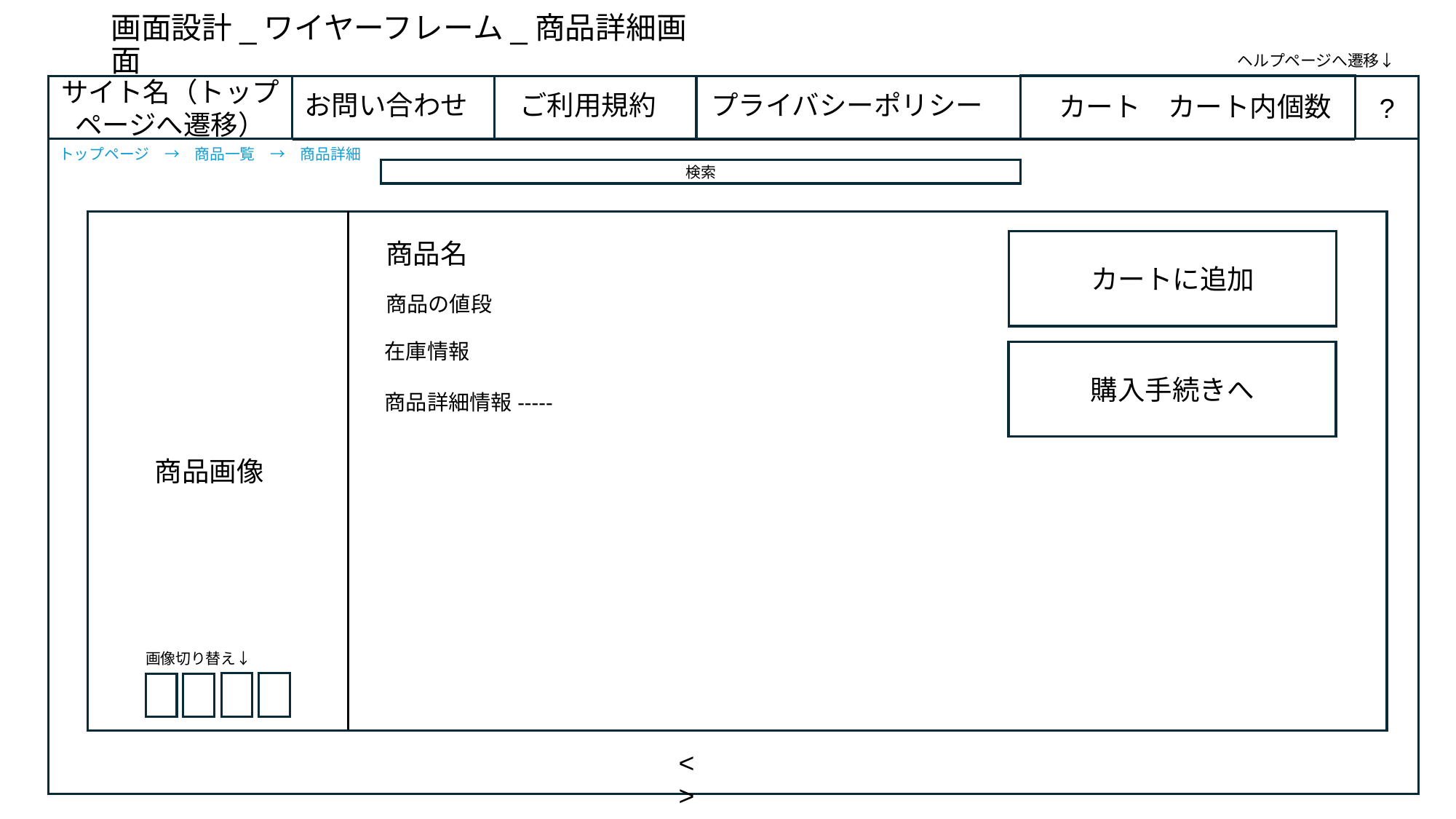

# 画面設計_ワイヤーフレーム_商品詳細画面
ヘルプページへ遷移↓
プライバシーポリシー

ご利用規約

お問い合わせ
サイト名（トップページへ遷移）

?
カート　カート内個数
トップページ　→　商品一覧　→　商品詳細
検索

カートに追加
商品名
商品の値段
在庫情報

商品詳細情報-----
購入手続きへ
商品画像
画像切り替え↓

<　　>